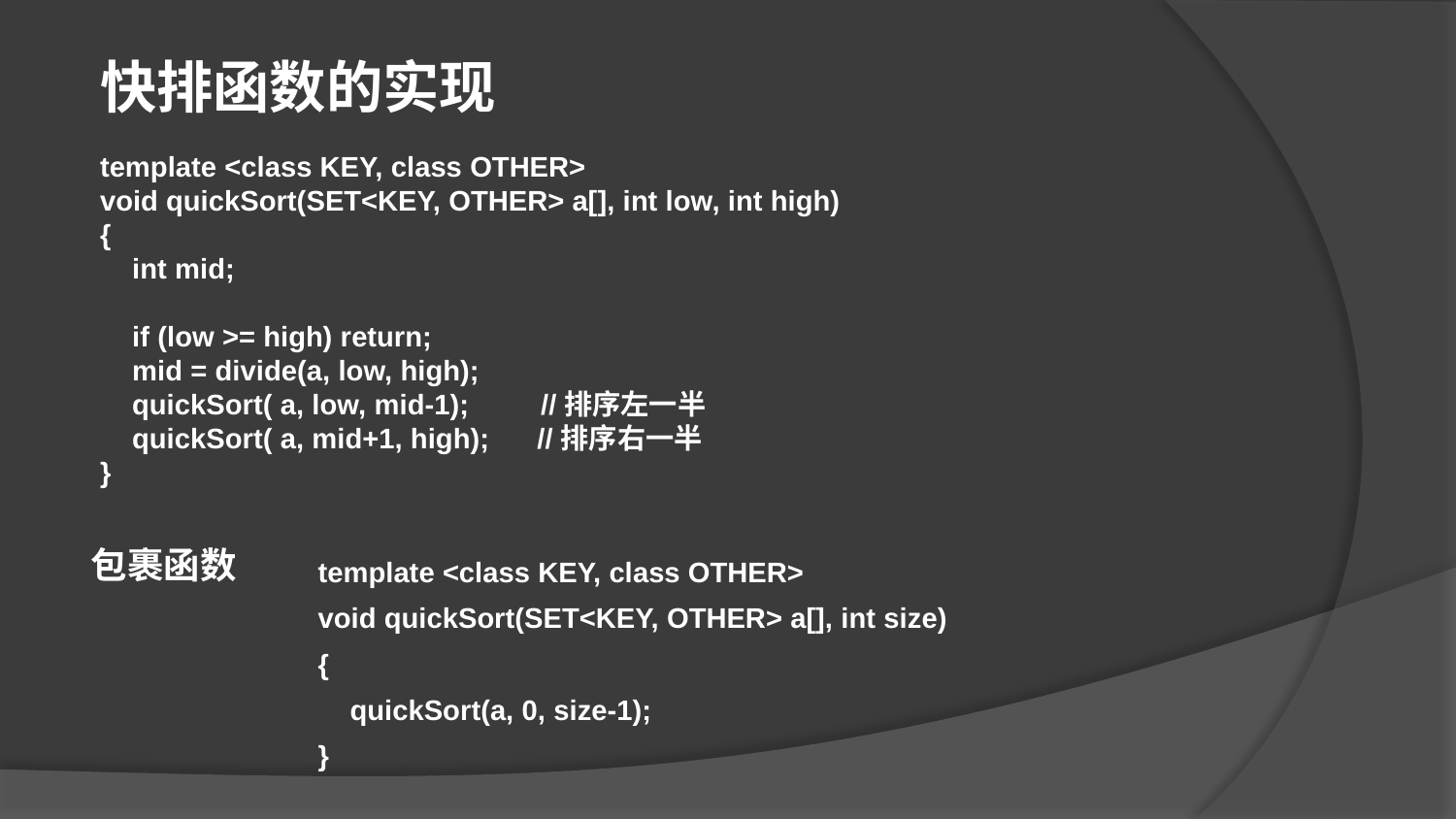

快排函数的实现
template <class KEY, class OTHER>
void quickSort(SET<KEY, OTHER> a[], int low, int high)
{
    int mid;

    if (low >= high) return;
    mid = divide(a, low, high);
    quickSort( a, low, mid-1);         //排序左一半
    quickSort( a, mid+1, high);      //排序右一半
}
包裹函数
template <class KEY, class OTHER>
void quickSort(SET<KEY, OTHER> a[], int size)
{
    quickSort(a, 0, size-1);
}